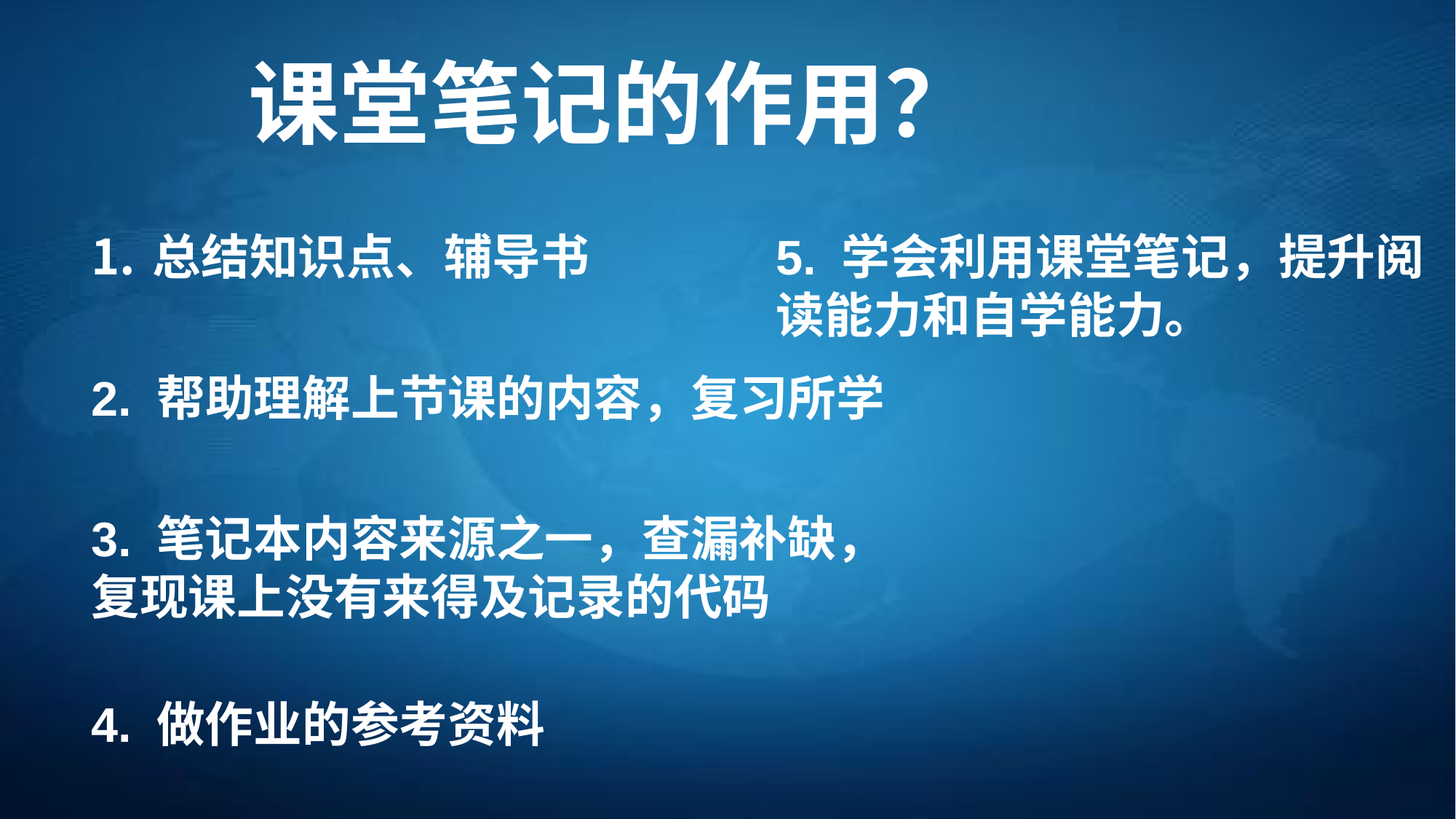

课堂笔记的作用？
总结知识点、辅导书

5. 学会利用课堂笔记，提升阅读能力和自学能力。
2. 帮助理解上节课的内容，复习所学
3. 笔记本内容来源之一，查漏补缺，复现课上没有来得及记录的代码
4. 做作业的参考资料